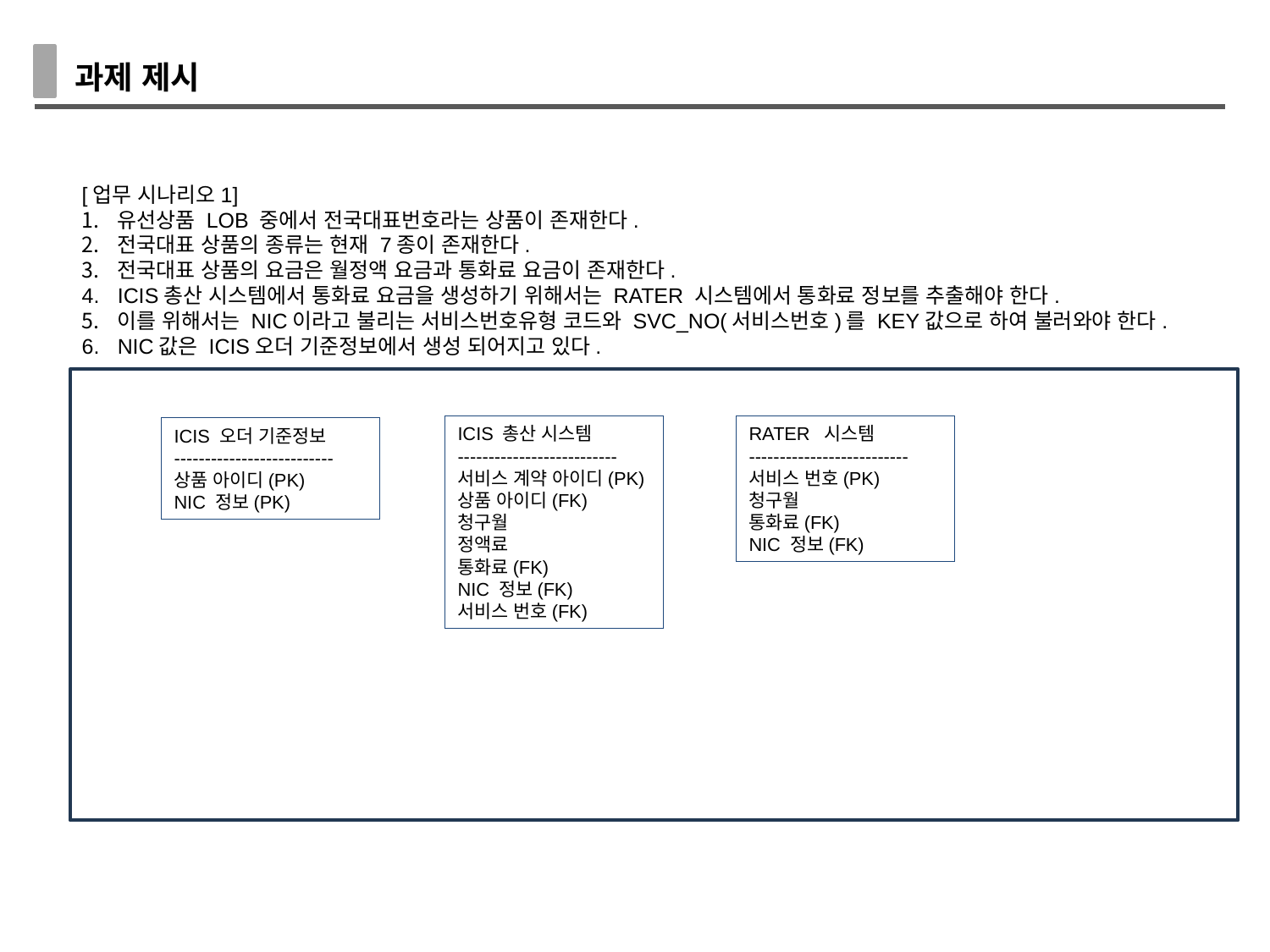

과제 제시
[업무 시나리오1]
유선상품 LOB 중에서 전국대표번호라는 상품이 존재한다.
전국대표 상품의 종류는 현재 7종이 존재한다.
전국대표 상품의 요금은 월정액 요금과 통화료 요금이 존재한다.
ICIS총산 시스템에서 통화료 요금을 생성하기 위해서는 RATER 시스템에서 통화료 정보를 추출해야 한다.
이를 위해서는 NIC이라고 불리는 서비스번호유형 코드와 SVC_NO(서비스번호)를 KEY값으로 하여 불러와야 한다.
NIC값은 ICIS오더 기준정보에서 생성 되어지고 있다.

ICIS 총산 시스템
--------------------------
서비스 계약 아이디(PK)
상품 아이디(FK)
청구월
정액료
통화료(FK)
NIC 정보(FK)
서비스 번호(FK)
RATER  시스템
--------------------------
서비스 번호(PK)
청구월
통화료(FK)
NIC 정보(FK)
ICIS 오더 기준정보
--------------------------
상품 아이디(PK)
NIC 정보(PK)